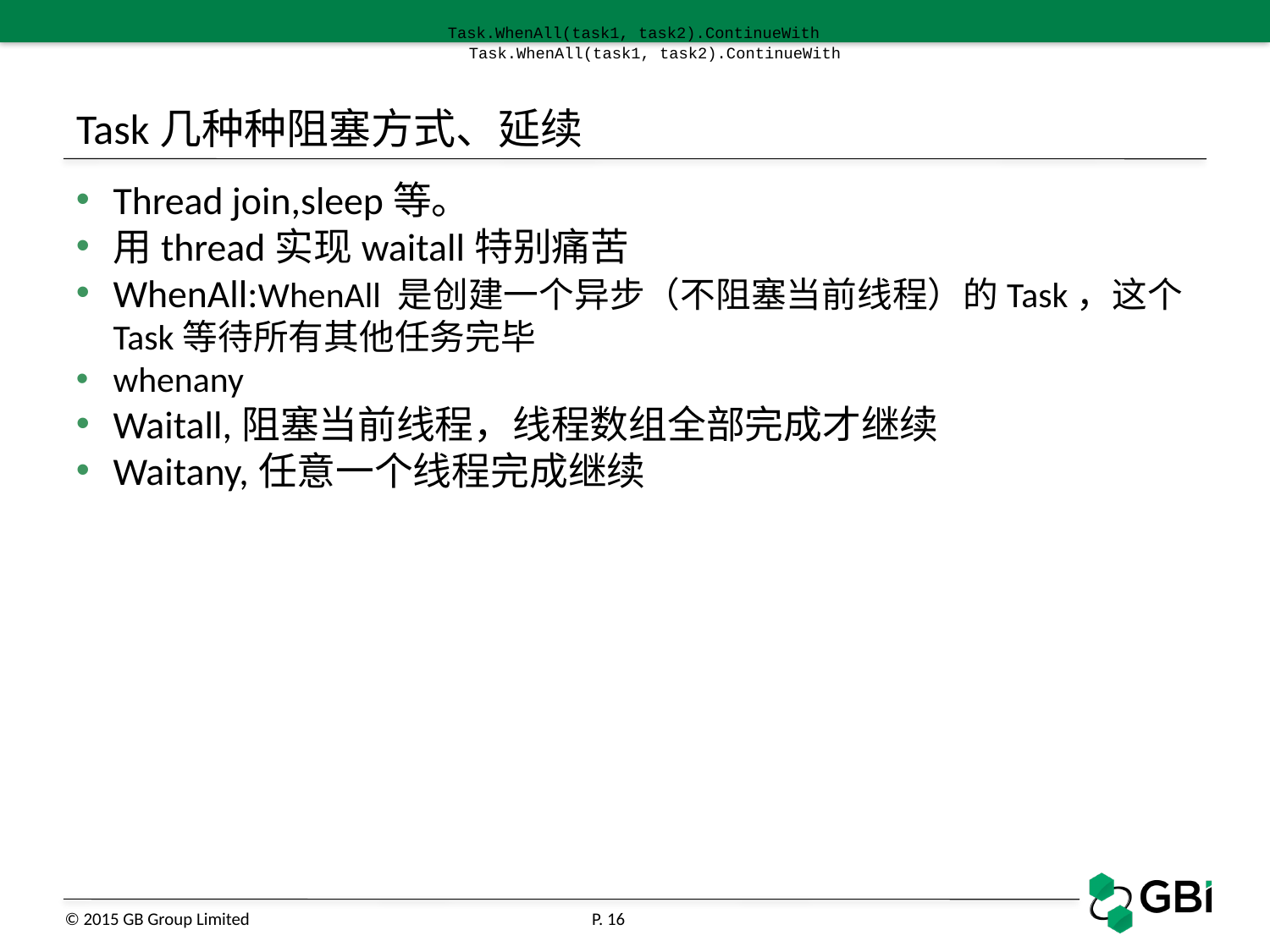

Task.WhenAll(task1, task2).ContinueWith
Task.WhenAll(task1, task2).ContinueWith
# Task几种种阻塞方式、延续
Thread join,sleep等。
用thread实现waitall特别痛苦
WhenAll:WhenAll 是创建一个异步（不阻塞当前线程）的Task，这个Task等待所有其他任务完毕
whenany
Waitall,阻塞当前线程，线程数组全部完成才继续
Waitany,任意一个线程完成继续